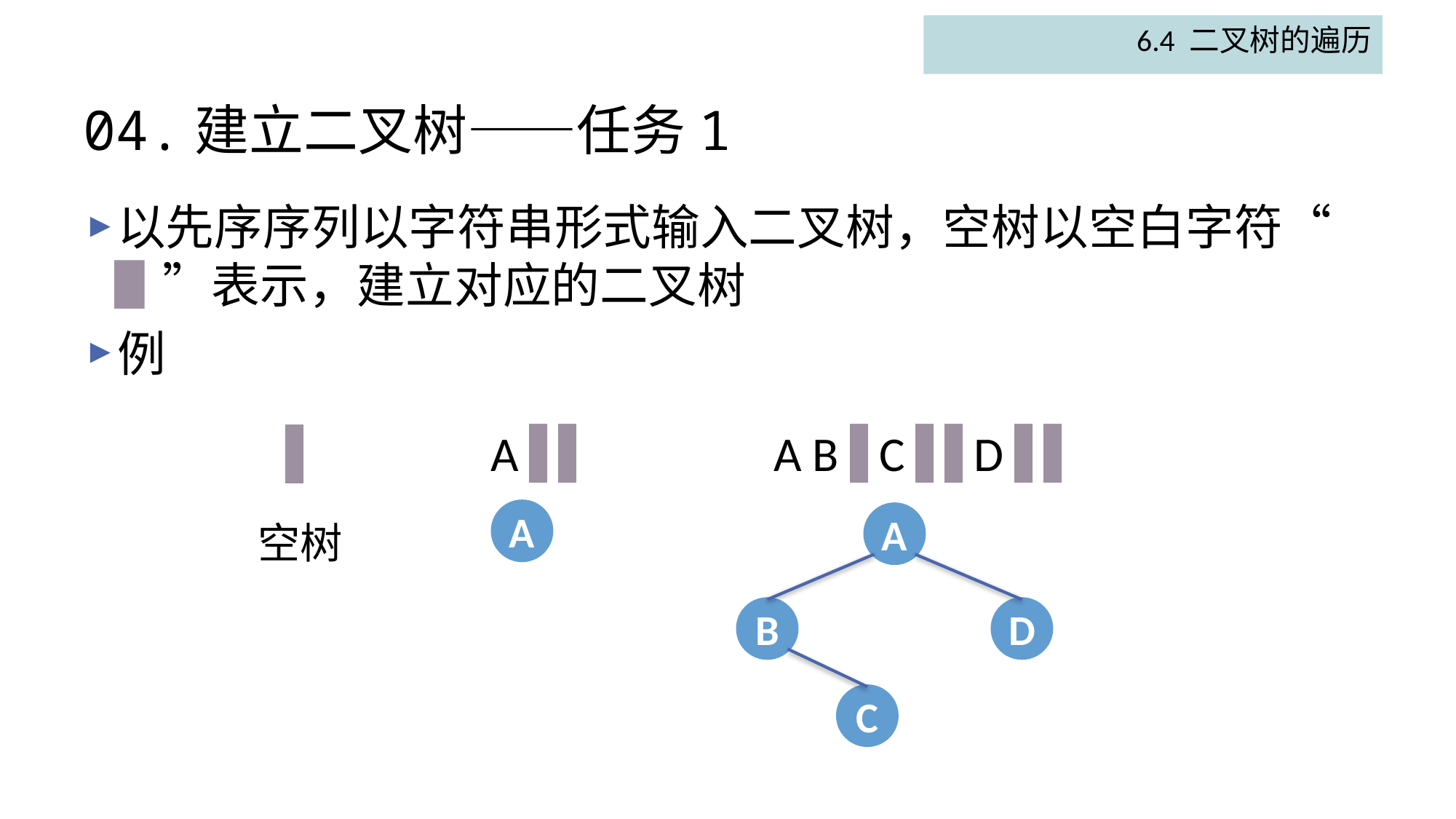

6.4 二叉树的遍历
# 04.建立二叉树——任务1
以先序序列以字符串形式输入二叉树，空树以空白字符“ ▋”表示，建立对应的二叉树
例
A B ▋C ▋▋D ▋▋
A ▋▋
▋
A
A
B
D
C
空树